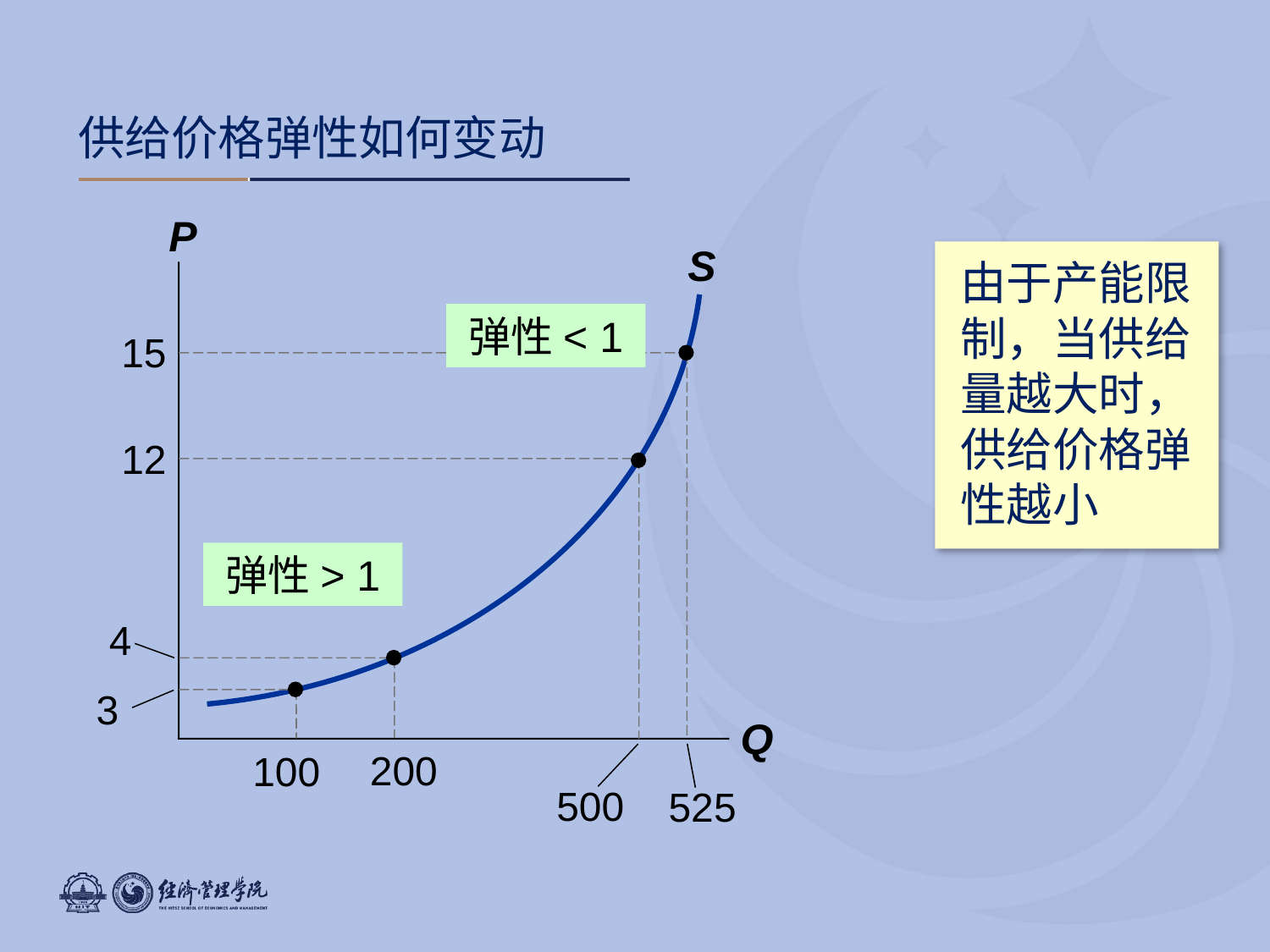

0
供给价格弹性如何变动
P

Q
S

由于产能限制，当供给量越大时，供给价格弹性越小
弹性< 1
15

525
12

500
弹性> 1
4

200
3

100